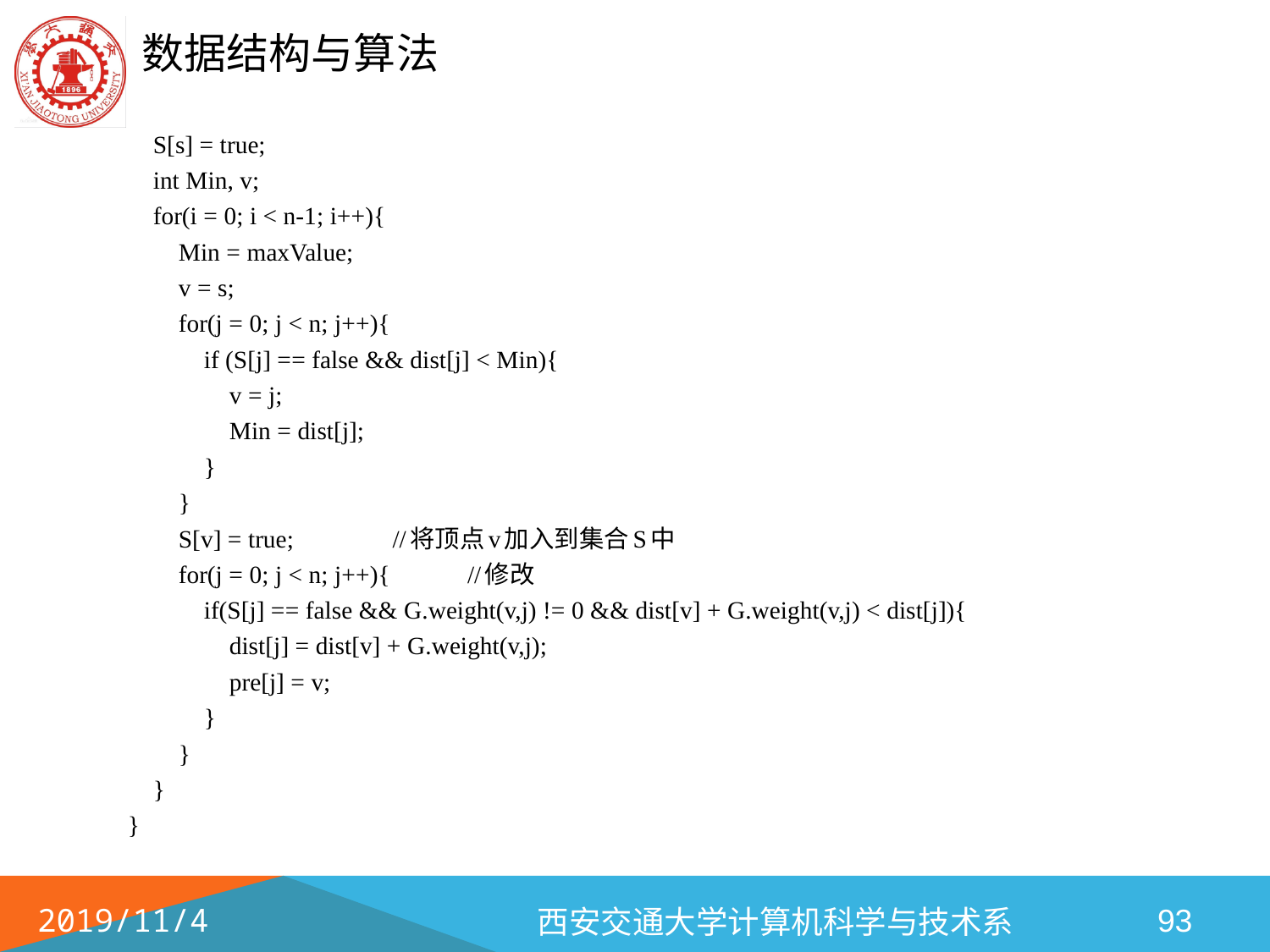

S[s] = true;
    int Min, v;
    for(i = 0; i < n-1; i++){
        Min = maxValue;
        v = s;
        for(j = 0; j < n; j++){
            if (S[j] == false && dist[j] < Min){
                v = j;
                Min = dist[j];
            }
        }
        S[v] = true;    			//将顶点v加入到集合S中
        for(j = 0; j < n; j++){  	//修改
            if(S[j] == false && G.weight(v,j) != 0 && dist[v] + G.weight(v,j) < dist[j]){
                dist[j] = dist[v] + G.weight(v,j);
                pre[j] = v;
            }
        }
    }
}